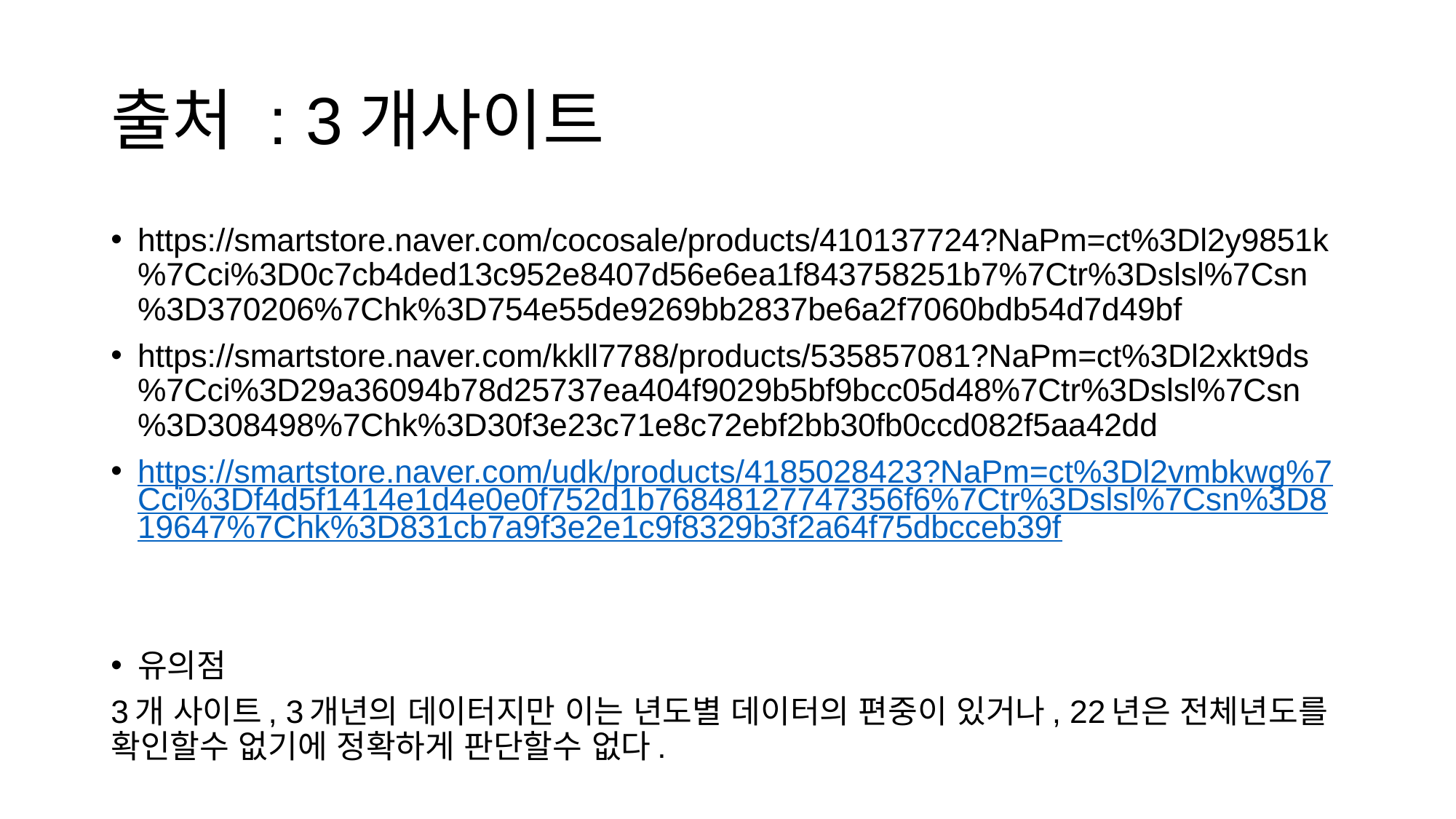

# 출처 : 3개사이트
https://smartstore.naver.com/cocosale/products/410137724?NaPm=ct%3Dl2y9851k%7Cci%3D0c7cb4ded13c952e8407d56e6ea1f843758251b7%7Ctr%3Dslsl%7Csn%3D370206%7Chk%3D754e55de9269bb2837be6a2f7060bdb54d7d49bf
https://smartstore.naver.com/kkll7788/products/535857081?NaPm=ct%3Dl2xkt9ds%7Cci%3D29a36094b78d25737ea404f9029b5bf9bcc05d48%7Ctr%3Dslsl%7Csn%3D308498%7Chk%3D30f3e23c71e8c72ebf2bb30fb0ccd082f5aa42dd
https://smartstore.naver.com/udk/products/4185028423?NaPm=ct%3Dl2vmbkwg%7Cci%3Df4d5f1414e1d4e0e0f752d1b76848127747356f6%7Ctr%3Dslsl%7Csn%3D819647%7Chk%3D831cb7a9f3e2e1c9f8329b3f2a64f75dbcceb39f

유의점
3개 사이트, 3개년의 데이터지만 이는 년도별 데이터의 편중이 있거나, 22년은 전체년도를 확인할수 없기에 정확하게 판단할수 없다.